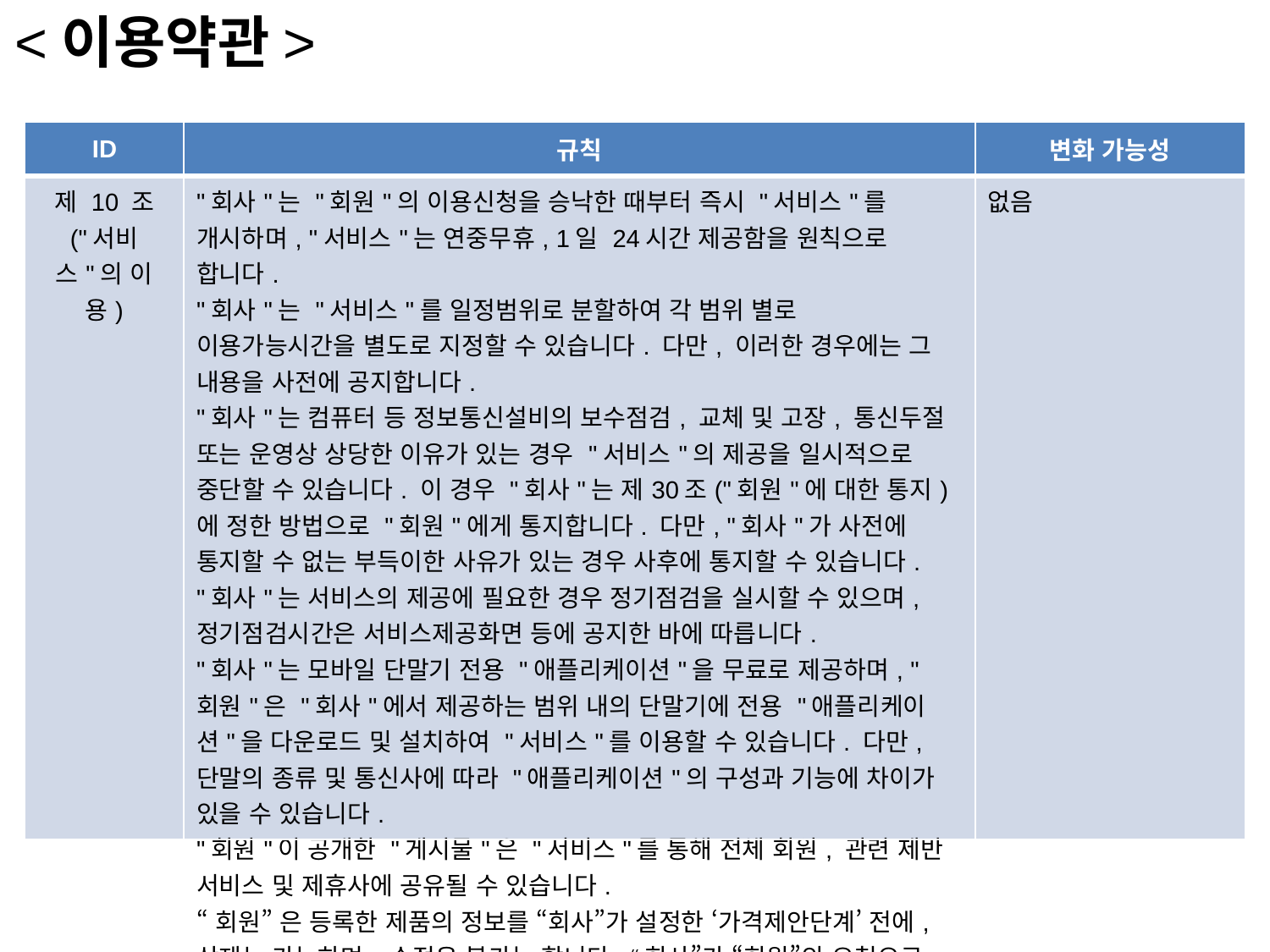

<이용약관>
| ID | 규칙 | 변화 가능성 |
| --- | --- | --- |
| 제 10 조 ("서비스"의 이용) | "회사"는 "회원"의 이용신청을 승낙한 때부터 즉시 "서비스"를 개시하며, "서비스"는 연중무휴, 1일 24시간 제공함을 원칙으로 합니다. "회사"는 "서비스"를 일정범위로 분할하여 각 범위 별로 이용가능시간을 별도로 지정할 수 있습니다. 다만, 이러한 경우에는 그 내용을 사전에 공지합니다. "회사"는 컴퓨터 등 정보통신설비의 보수점검, 교체 및 고장, 통신두절 또는 운영상 상당한 이유가 있는 경우 "서비스"의 제공을 일시적으로 중단할 수 있습니다. 이 경우 "회사"는 제30조("회원"에 대한 통지)에 정한 방법으로 "회원"에게 통지합니다. 다만, "회사"가 사전에 통지할 수 없는 부득이한 사유가 있는 경우 사후에 통지할 수 있습니다. "회사"는 서비스의 제공에 필요한 경우 정기점검을 실시할 수 있으며, 정기점검시간은 서비스제공화면 등에 공지한 바에 따릅니다. "회사"는 모바일 단말기 전용 "애플리케이션"을 무료로 제공하며, "회원"은 "회사"에서 제공하는 범위 내의 단말기에 전용 "애플리케이션"을 다운로드 및 설치하여 "서비스"를 이용할 수 있습니다. 다만, 단말의 종류 및 통신사에 따라 "애플리케이션"의 구성과 기능에 차이가 있을 수 있습니다. "회원"이 공개한 "게시물"은 "서비스"를 통해 전체 회원, 관련 제반 서비스 및 제휴사에 공유될 수 있습니다. “회원” 은 등록한 제품의 정보를 “회사”가 설정한 ‘가격제안단계’ 전에, 삭제는 가능하며, 수정은 불가능 합니다. “회사”가 “회원”의 요청으로 등록제품을 삭제함과 동시에 계약은 해지됩니다. | 없음 |